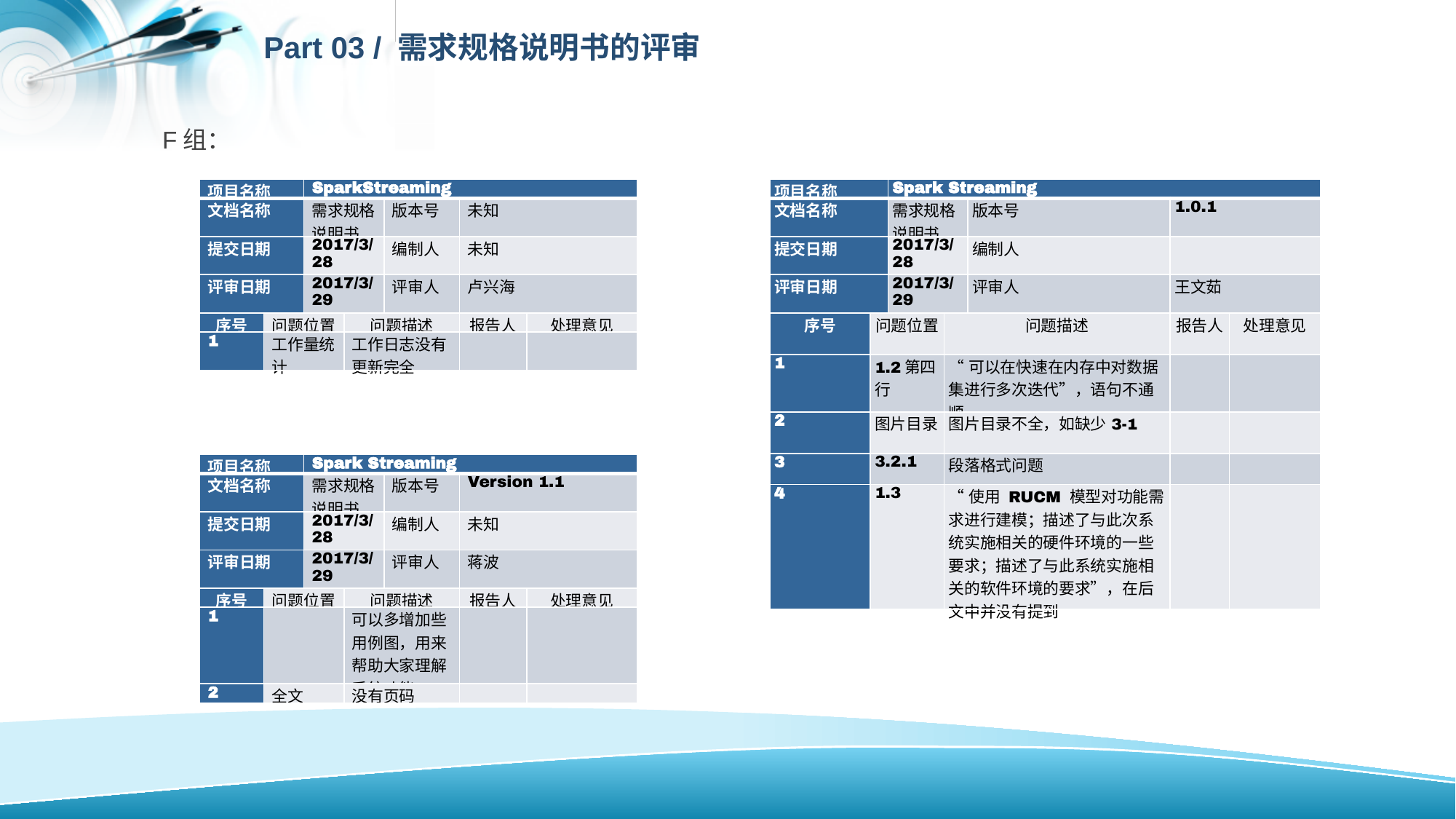

延迟符
Part 03 / 需求规格说明书的评审
F组：

| 项目名称 |  | SparkStreaming |  |  |  |  |
| --- | --- | --- | --- | --- | --- | --- |
| 文档名称 |  | 需求规格说明书 |  | 版本号 | 未知 |  |
| 提交日期 |  | 2017/3/28 |  | 编制人 | 未知 |  |
| 评审日期 |  | 2017/3/29 |  | 评审人 | 卢兴海 |  |
| 序号 | 问题位置 |  | 问题描述 |  | 报告人 | 处理意见 |
| 1 | 工作量统计 |  | 工作日志没有更新完全 |  |  |  |
| 项目名称 |  | Spark Streaming |  |  |  |  |
| --- | --- | --- | --- | --- | --- | --- |
| 文档名称 |  | 需求规格说明书 |  | 版本号 | 1.0.1 |  |
| 提交日期 |  | 2017/3/28 |  | 编制人 |  |  |
| 评审日期 |  | 2017/3/29 |  | 评审人 | 王文茹 |  |
| 序号 | 问题位置 |  | 问题描述 |  | 报告人 | 处理意见 |
| 1 | 1.2第四行 |  | “可以在快速在内存中对数据集进行多次迭代”，语句不通顺 |  |  |  |
| 2 | 图片目录 |  | 图片目录不全，如缺少3-1 |  |  |  |
| 3 | 3.2.1 |  | 段落格式问题 |  |  |  |
| 4 | 1.3 |  | “使用 RUCM 模型对功能需求进行建模；描述了与此次系统实施相关的硬件环境的一些要求；描述了与此系统实施相关的软件环境的要求”，在后文中并没有提到 |  |  |  |
| 项目名称 |  | Spark Streaming |  |  |  |  |
| --- | --- | --- | --- | --- | --- | --- |
| 文档名称 |  | 需求规格说明书 |  | 版本号 | Version 1.1 |  |
| 提交日期 |  | 2017/3/28 |  | 编制人 | 未知 |  |
| 评审日期 |  | 2017/3/29 |  | 评审人 | 蒋波 |  |
| 序号 | 问题位置 |  | 问题描述 |  | 报告人 | 处理意见 |
| 1 |  |  | 可以多增加些用例图，用来帮助大家理解系统功能。 |  |  |  |
| 2 | 全文 |  | 没有页码 |  |  |  |